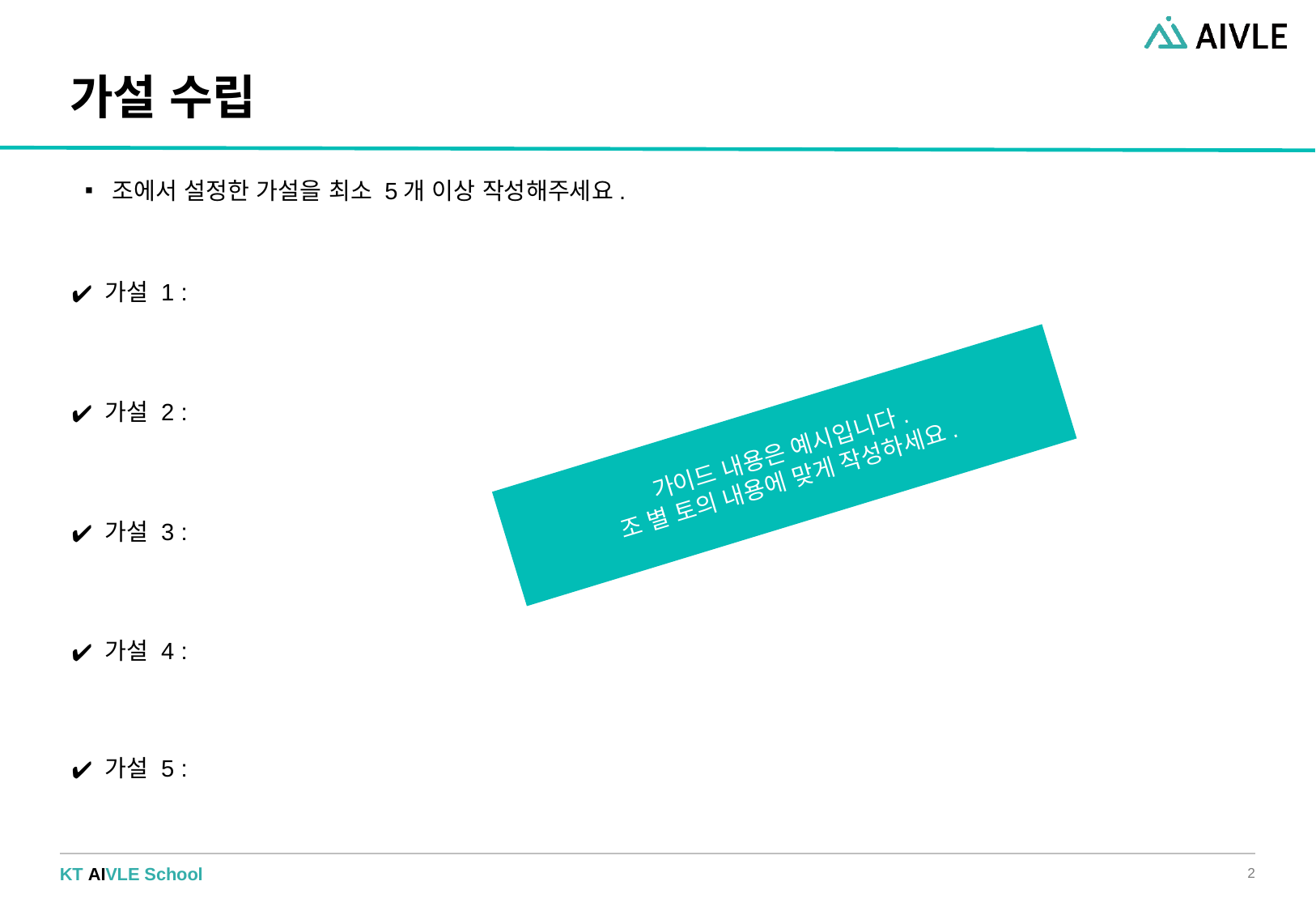

# 가설 수립
조에서 설정한 가설을 최소 5개 이상 작성해주세요.
가설 1 :
가설 2 :
가이드 내용은 예시입니다.
조 별 토의 내용에 맞게 작성하세요.
가설 3 :
가설 4 :
가설 5 :